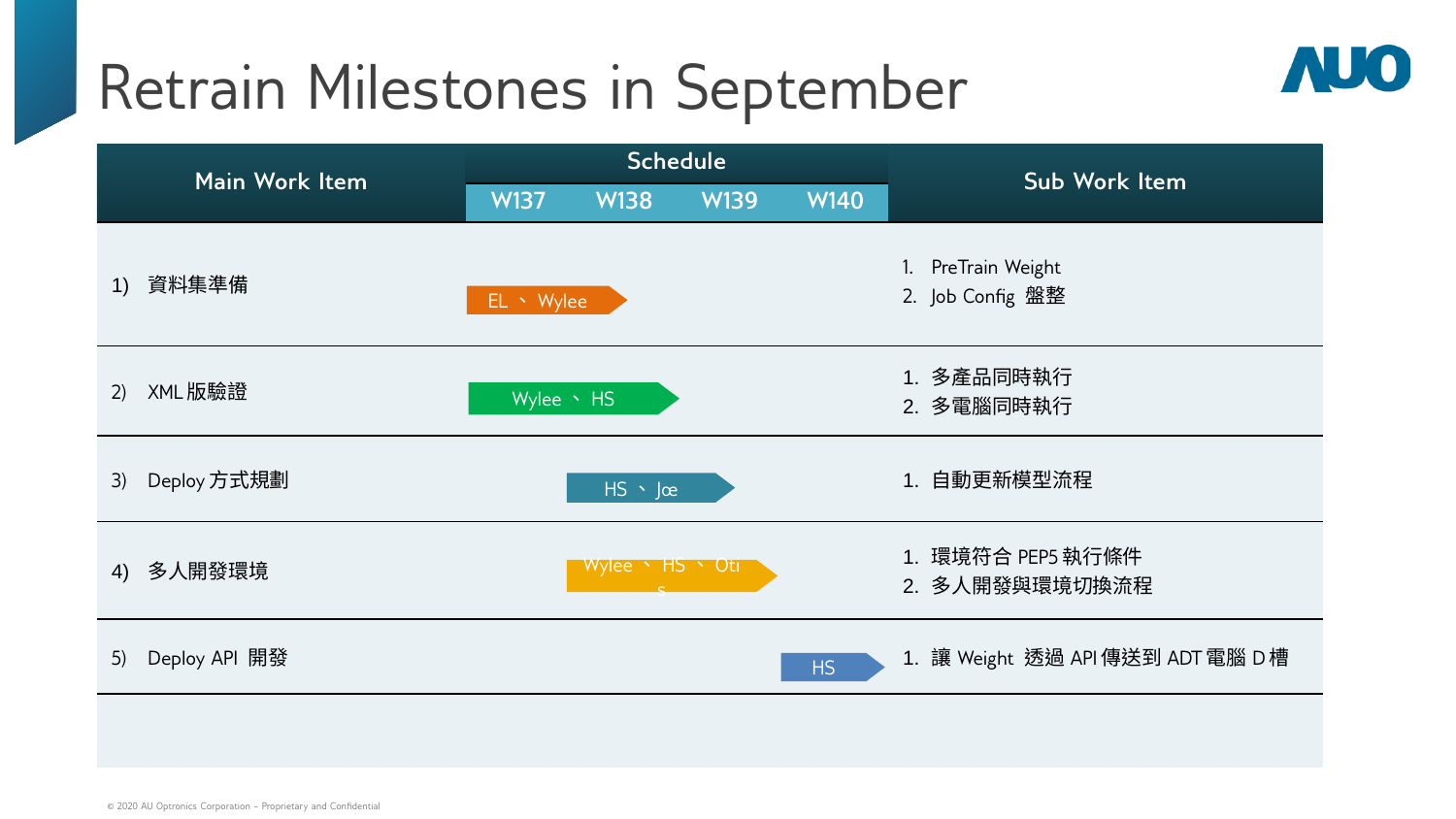

# Retrain Milestones in September
| Main Work Item | Schedule |  |  |  | Sub Work Item |
| --- | --- | --- | --- | --- | --- |
|  | W137 | W138 | W139 | W140 |  |
| 資料集準備 |  |  |  |  | PreTrain Weight Job Config 盤整 |
| XML版驗證 |  |  |  |  | 多產品同時執行 多電腦同時執行 |
| Deploy方式規劃 |  |  |  |  | 自動更新模型流程 |
| 多人開發環境 |  |  |  |  | 環境符合PEP5執行條件 多人開發與環境切換流程 |
| Deploy API 開發 |  |  |  |  | 讓Weight 透過API傳送到ADT電腦D槽 |
|  |  |  |  |  |  |
EL、Wylee
Wylee、HS
HS、Joe
Wylee、HS、Otis
HS